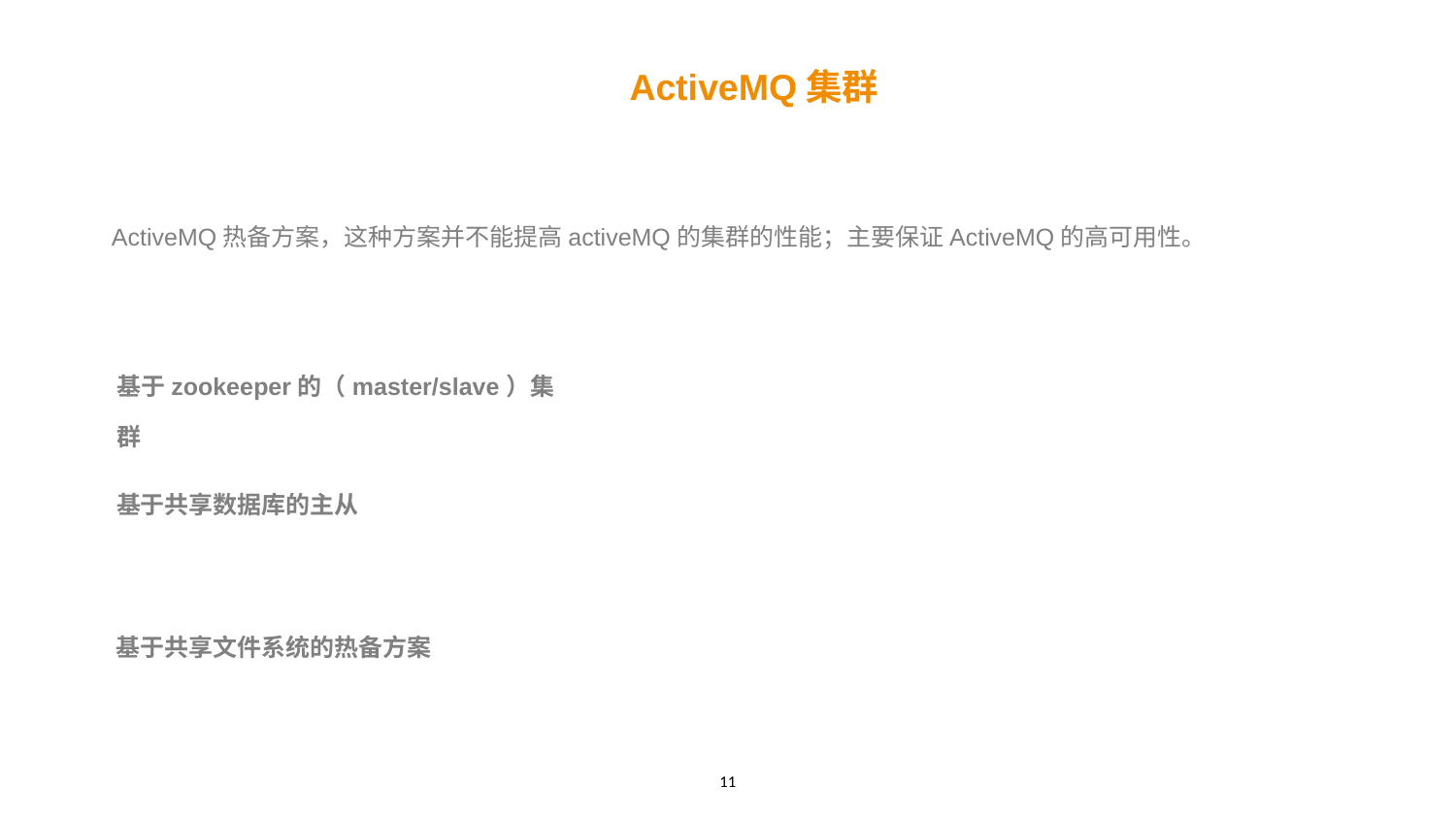

ActiveMQ集群
ActiveMQ热备方案，这种方案并不能提高activeMQ的集群的性能；主要保证ActiveMQ的高可用性。
基于zookeeper的（master/slave）集群
基于共享数据库的主从
基于共享文件系统的热备方案